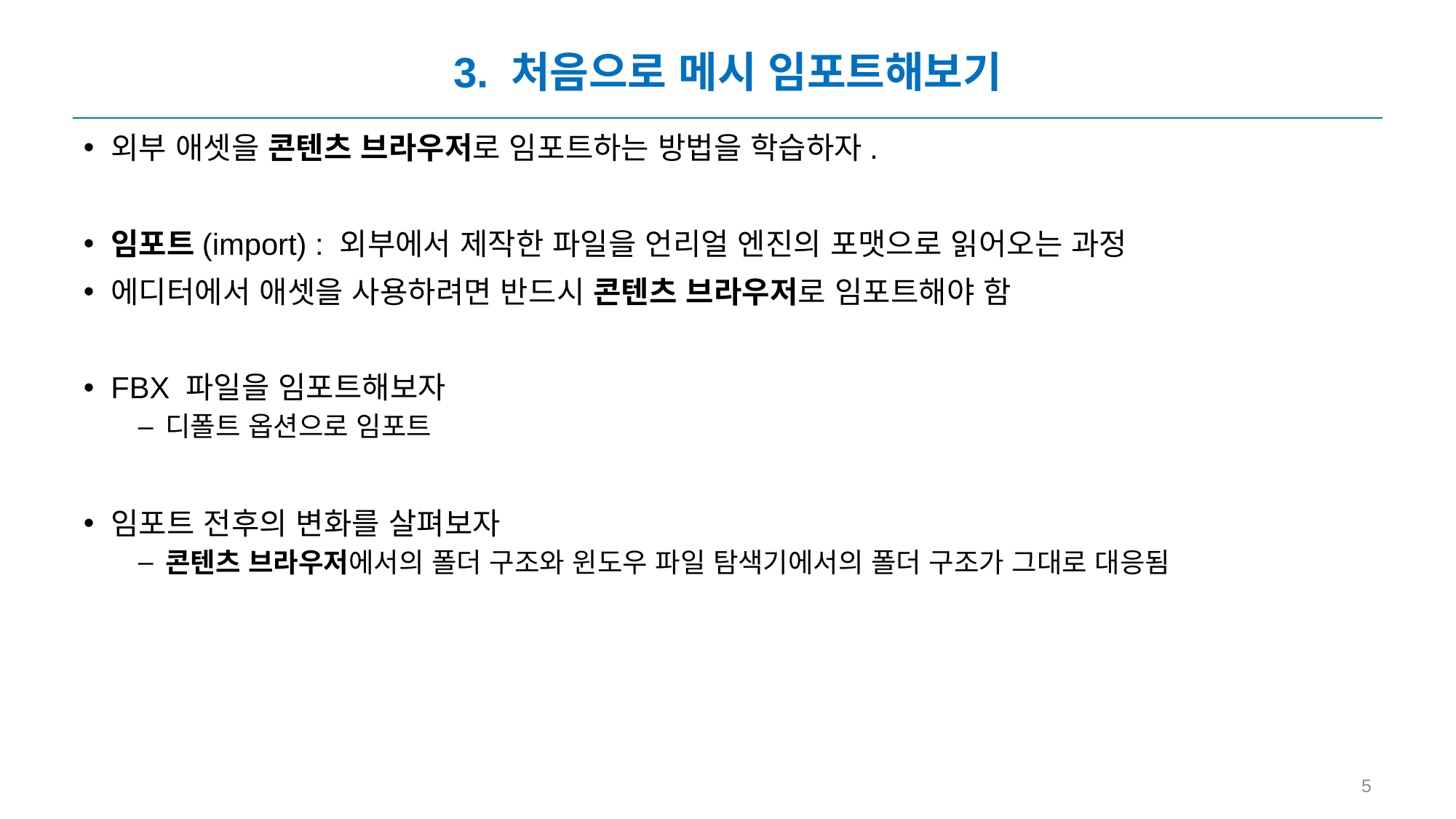

# 3. 처음으로 메시 임포트해보기
외부 애셋을 콘텐츠 브라우저로 임포트하는 방법을 학습하자.

임포트(import) : 외부에서 제작한 파일을 언리얼 엔진의 포맷으로 읽어오는 과정
에디터에서 애셋을 사용하려면 반드시 콘텐츠 브라우저로 임포트해야 함

FBX 파일을 임포트해보자
디폴트 옵션으로 임포트

임포트 전후의 변화를 살펴보자
콘텐츠 브라우저에서의 폴더 구조와 윈도우 파일 탐색기에서의 폴더 구조가 그대로 대응됨

5